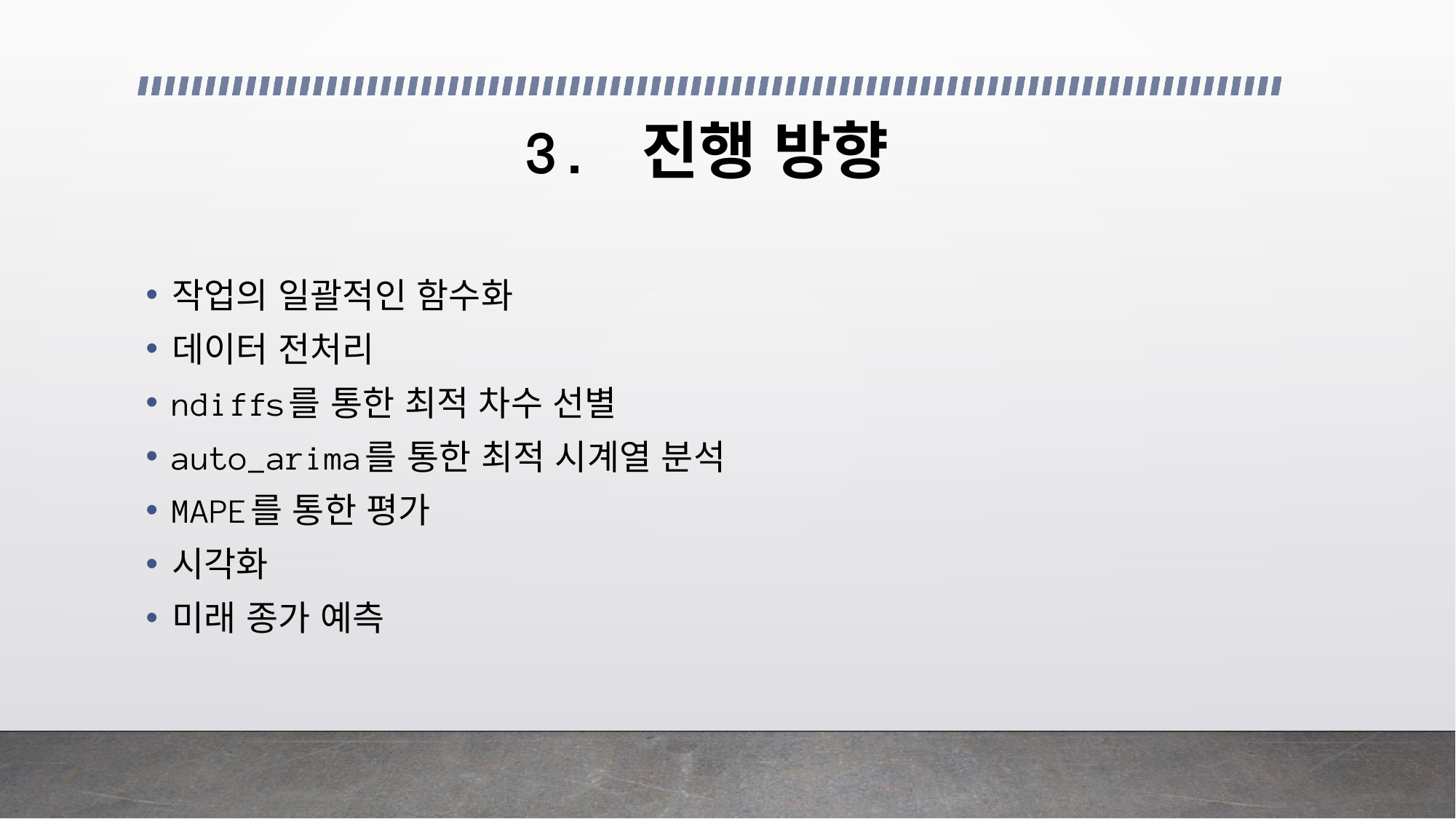

# 3. 진행 방향
작업의 일괄적인 함수화
데이터 전처리
ndiffs를 통한 최적 차수 선별
auto_arima를 통한 최적 시계열 분석
MAPE를 통한 평가
시각화
미래 종가 예측